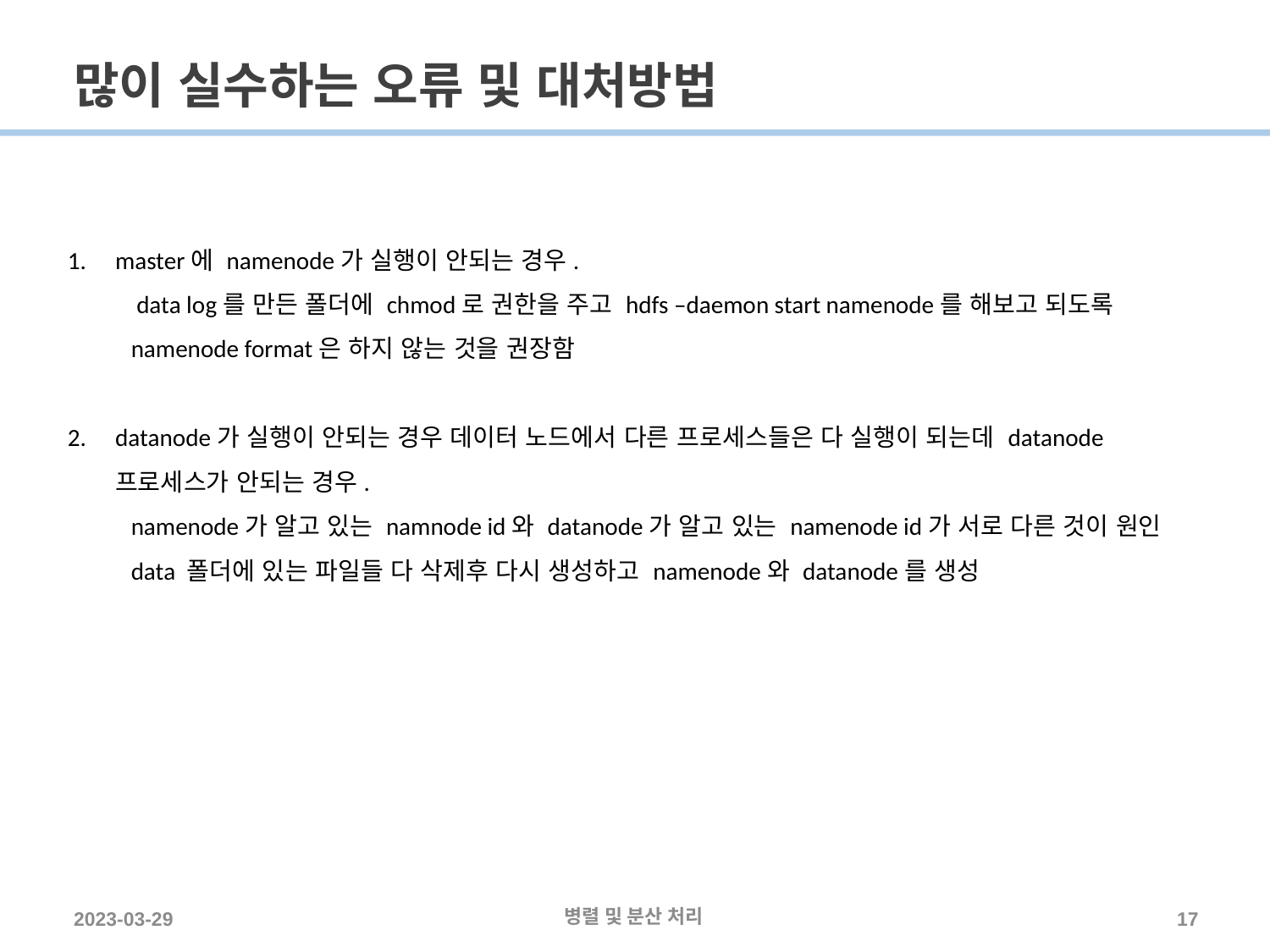

# 많이 실수하는 오류 및 대처방법
master에 namenode가 실행이 안되는 경우.
 data log를 만든 폴더에 chmod로 권한을 주고 hdfs –daemon start namenode를 해보고 되도록 namenode format은 하지 않는 것을 권장함

datanode가 실행이 안되는 경우 데이터 노드에서 다른 프로세스들은 다 실행이 되는데 datanode 프로세스가 안되는 경우.
namenode가 알고 있는 namnode id와 datanode가 알고 있는 namenode id가 서로 다른 것이 원인
data 폴더에 있는 파일들 다 삭제후 다시 생성하고 namenode와 datanode를 생성
2023-03-29
병렬 및 분산 처리
17